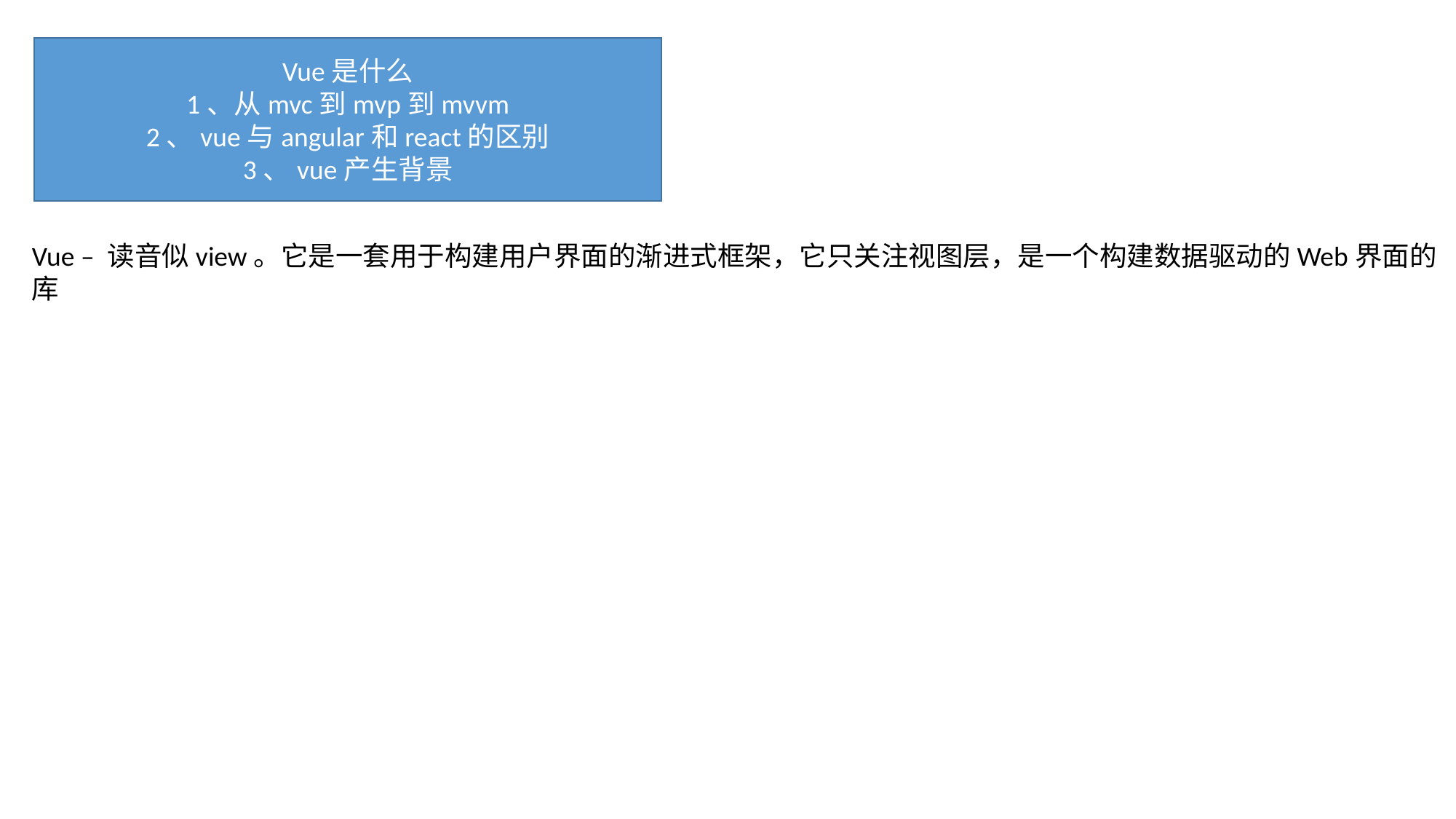

Vue是什么
1、从mvc到mvp到mvvm
2、vue与angular和react的区别
3、vue产生背景
Vue – 读音似view。它是一套用于构建用户界面的渐进式框架，它只关注视图层，是一个构建数据驱动的Web界面的库